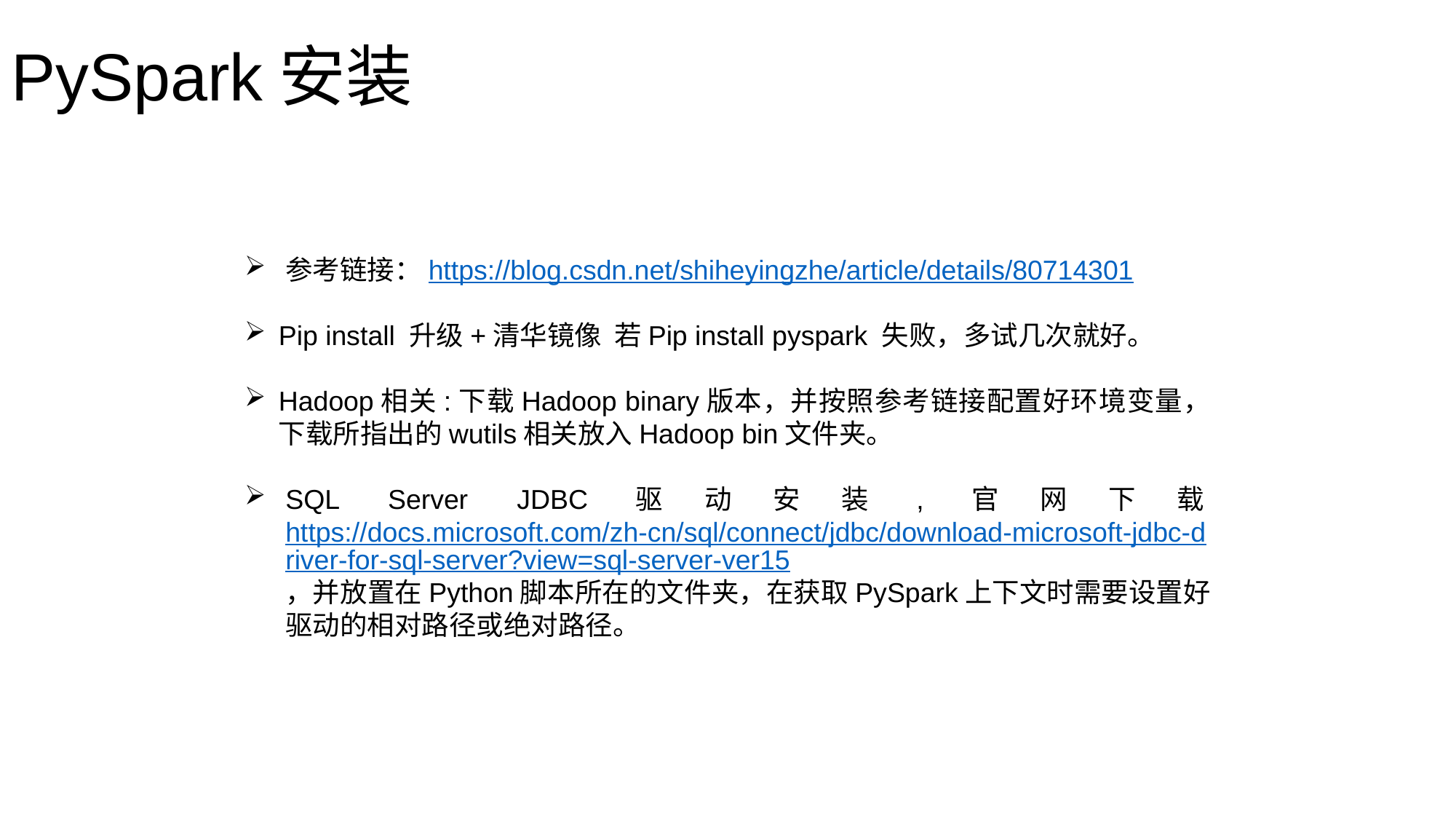

# PySpark安装

参考链接：https://blog.csdn.net/shiheyingzhe/article/details/80714301

Pip install 升级+清华镜像  若Pip install pyspark 失败，多试几次就好。

Hadoop相关:下载Hadoop binary版本，并按照参考链接配置好环境变量，下载所指出的wutils相关放入Hadoop bin文件夹。

SQL Server JDBC驱动安装,官网下载https://docs.microsoft.com/zh-cn/sql/connect/jdbc/download-microsoft-jdbc-driver-for-sql-server?view=sql-server-ver15，并放置在Python脚本所在的文件夹，在获取PySpark上下文时需要设置好驱动的相对路径或绝对路径。